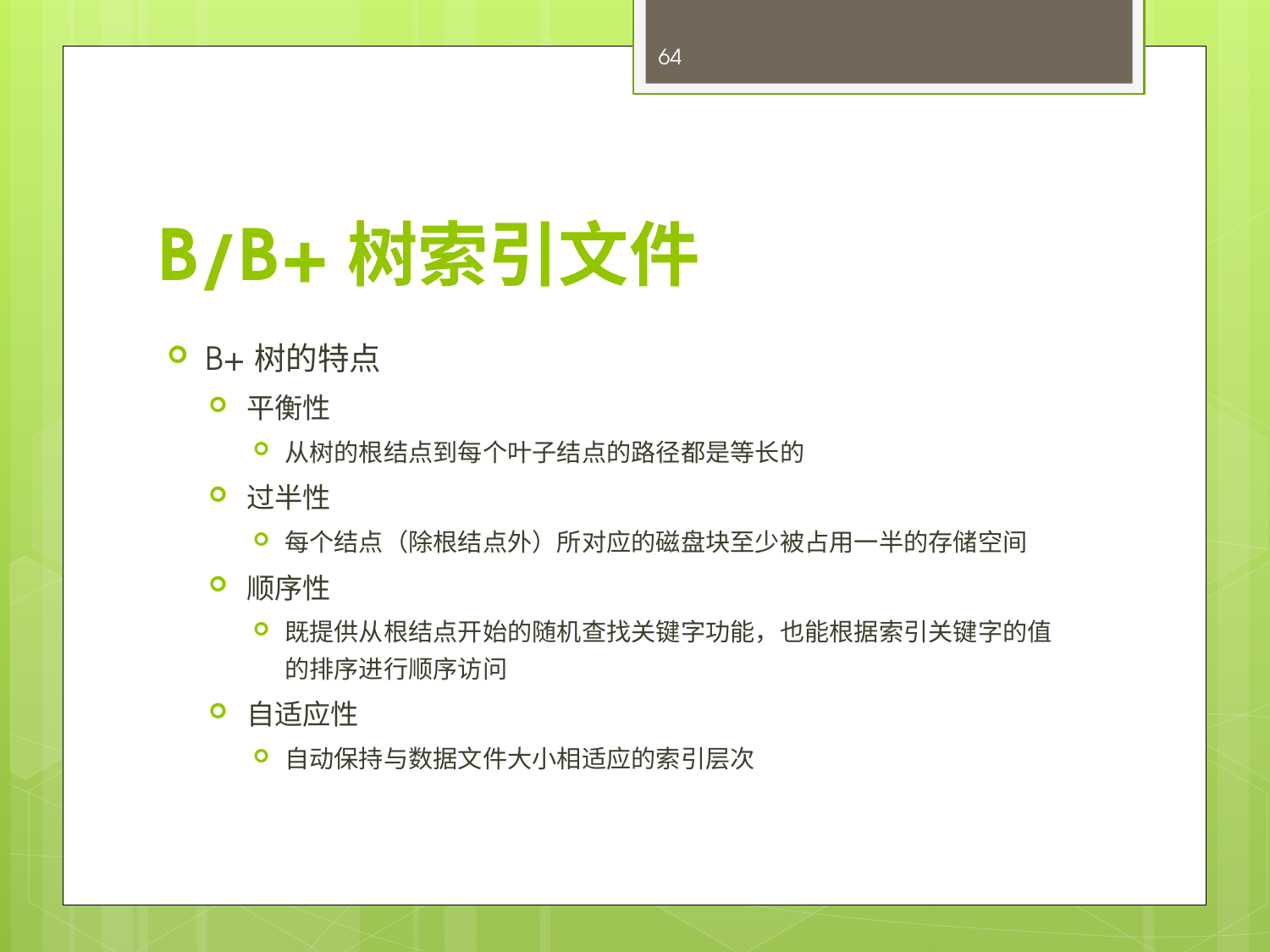

64
# B/B+树索引文件
B+树的特点
平衡性
从树的根结点到每个叶子结点的路径都是等长的
过半性
每个结点（除根结点外）所对应的磁盘块至少被占用一半的存储空间
顺序性
既提供从根结点开始的随机查找关键字功能，也能根据索引关键字的值的排序进行顺序访问
自适应性
自动保持与数据文件大小相适应的索引层次